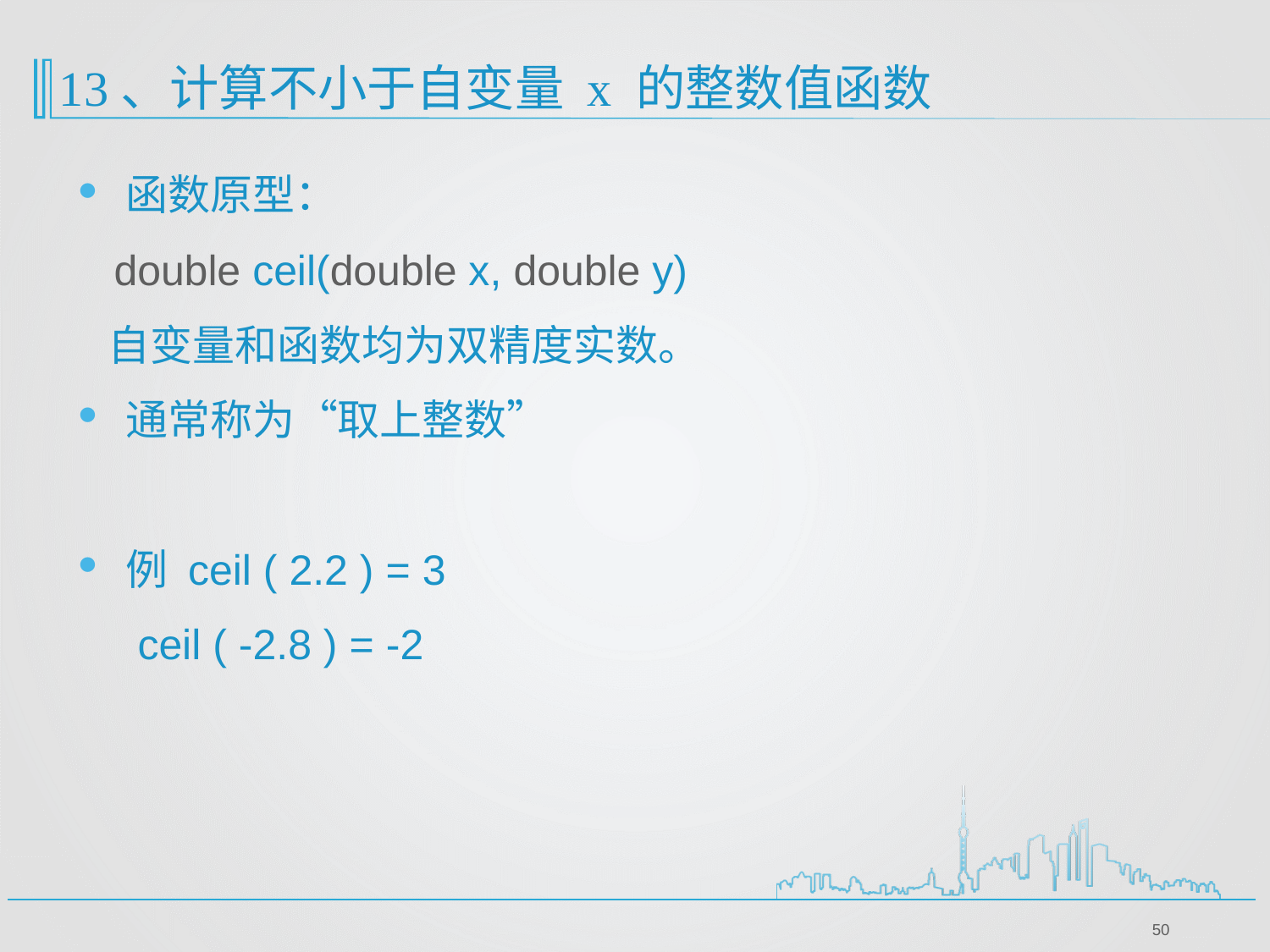

13、计算不小于自变量 x 的整数值函数
函数原型：
   double ceil(double x, double y)
  自变量和函数均为双精度实数。
通常称为“取上整数”

例 ceil ( 2.2 ) = 3
     ceil ( -2.8 ) = -2

50